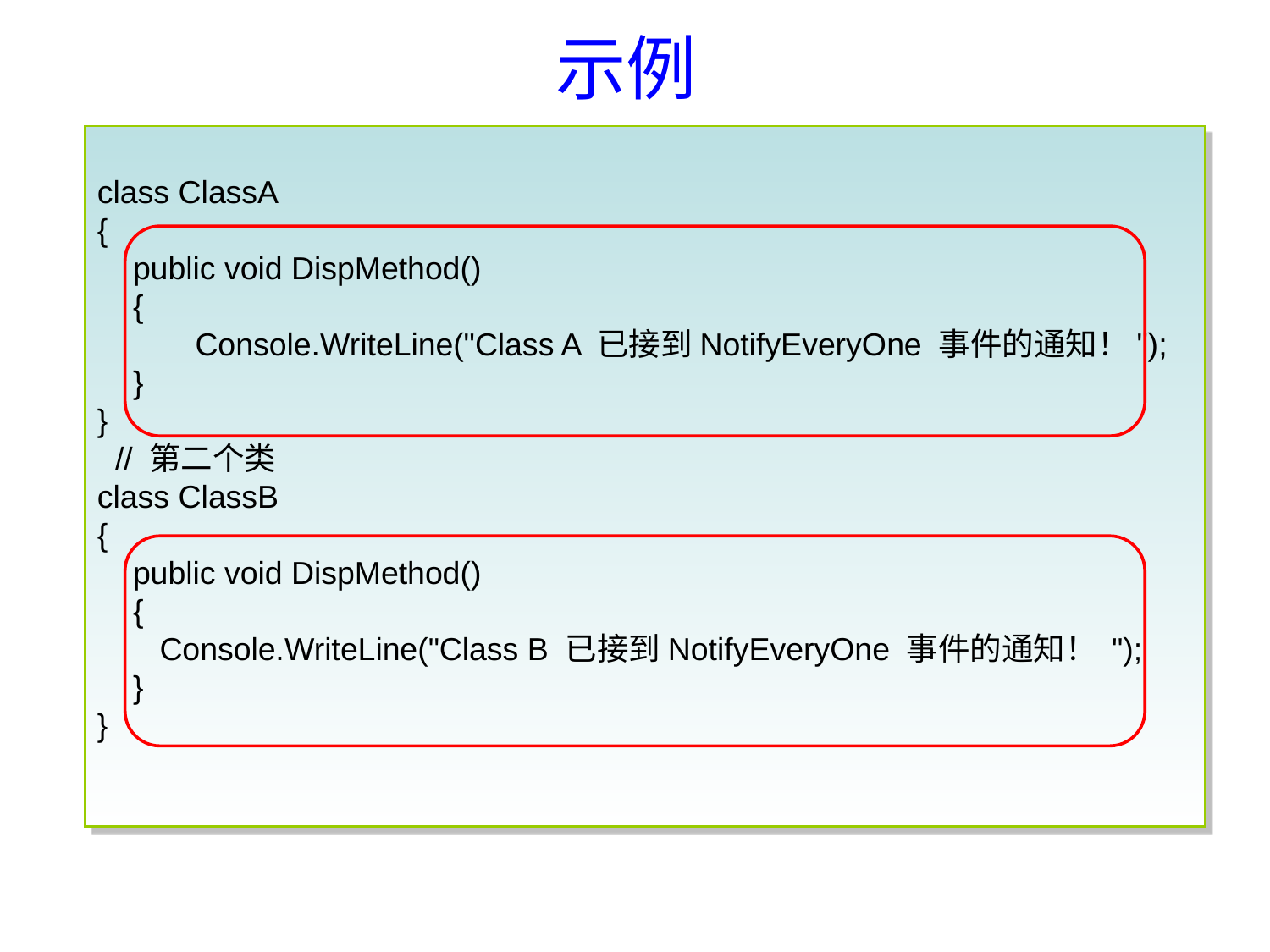

# 示例
class ClassA
{
    public void DispMethod()
    {
           Console.WriteLine("Class A 已接到NotifyEveryOne 事件的通知！");
    }
}
  // 第二个类
class ClassB
{
    public void DispMethod()
    {
       Console.WriteLine("Class B 已接到NotifyEveryOne 事件的通知！ ");
    }
}